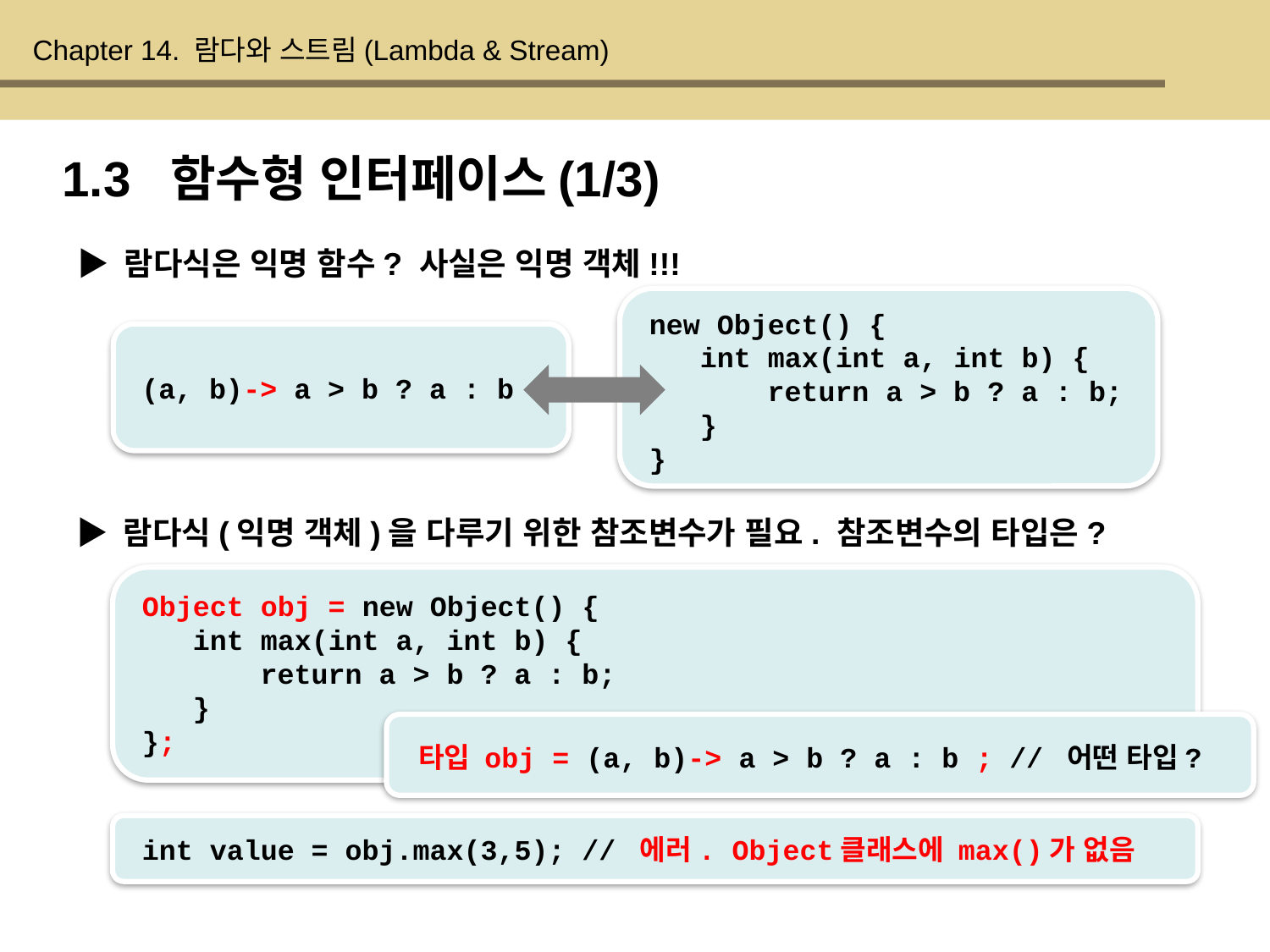

Chapter 14. 람다와 스트림(Lambda & Stream)

1.3  함수형 인터페이스(1/3)
▶ 람다식은 익명 함수? 사실은 익명 객체!!!

 new Object() {
    int max(int a, int b) {
        return a > b ? a : b;
    }
 }

(a, b)-> a > b ? a : b
▶ 람다식(익명 객체)을 다루기 위한 참조변수가 필요. 참조변수의 타입은?

 Object obj = new Object() {
    int max(int a, int b) {
        return a > b ? a : b;
    }
 };

  타입 obj = (a, b)-> a > b ? a : b ; // 어떤 타입?

 int value = obj.max(3,5); // 에러. Object클래스에 max()가 없음